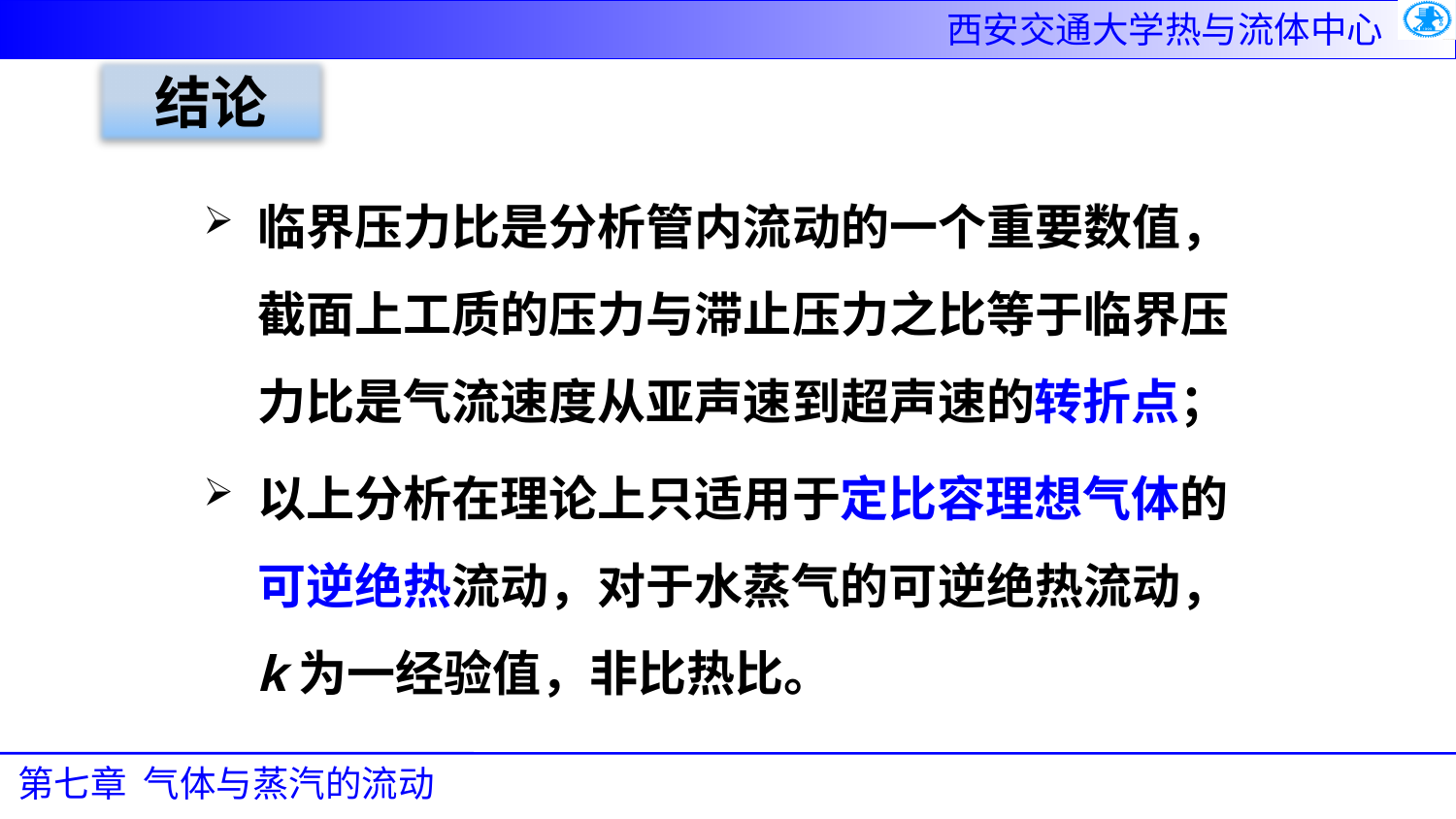

结论
临界压力比是分析管内流动的一个重要数值，截面上工质的压力与滞止压力之比等于临界压力比是气流速度从亚声速到超声速的转折点；
以上分析在理论上只适用于定比容理想气体的可逆绝热流动，对于水蒸气的可逆绝热流动，k为一经验值，非比热比。